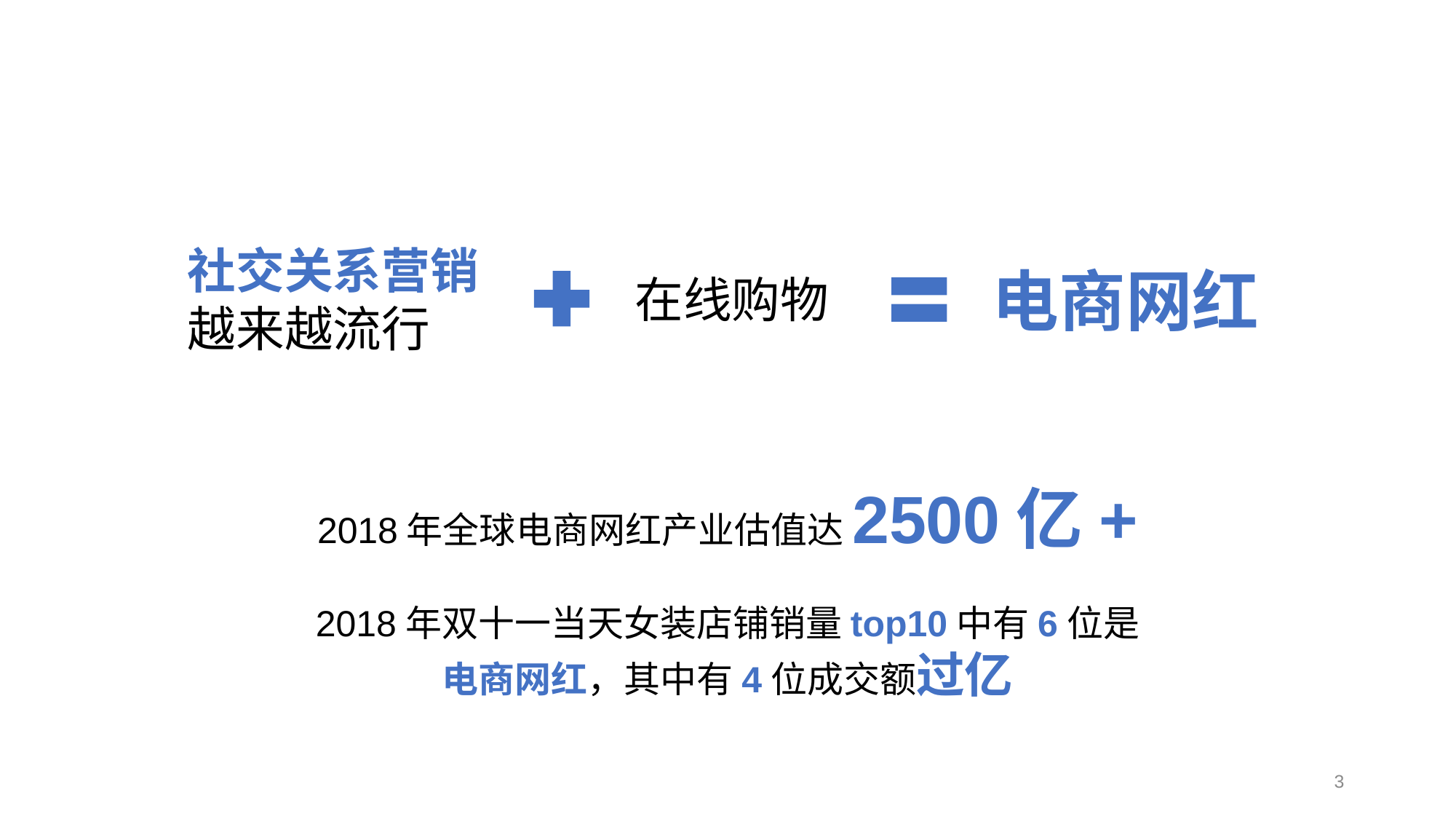

社交关系营销越来越流行
电商网红

在线购物
2018年全球电商网红产业估值达2500亿+

2018年双十一当天女装店铺销量top10中有6位是
电商网红，其中有4位成交额过亿
3